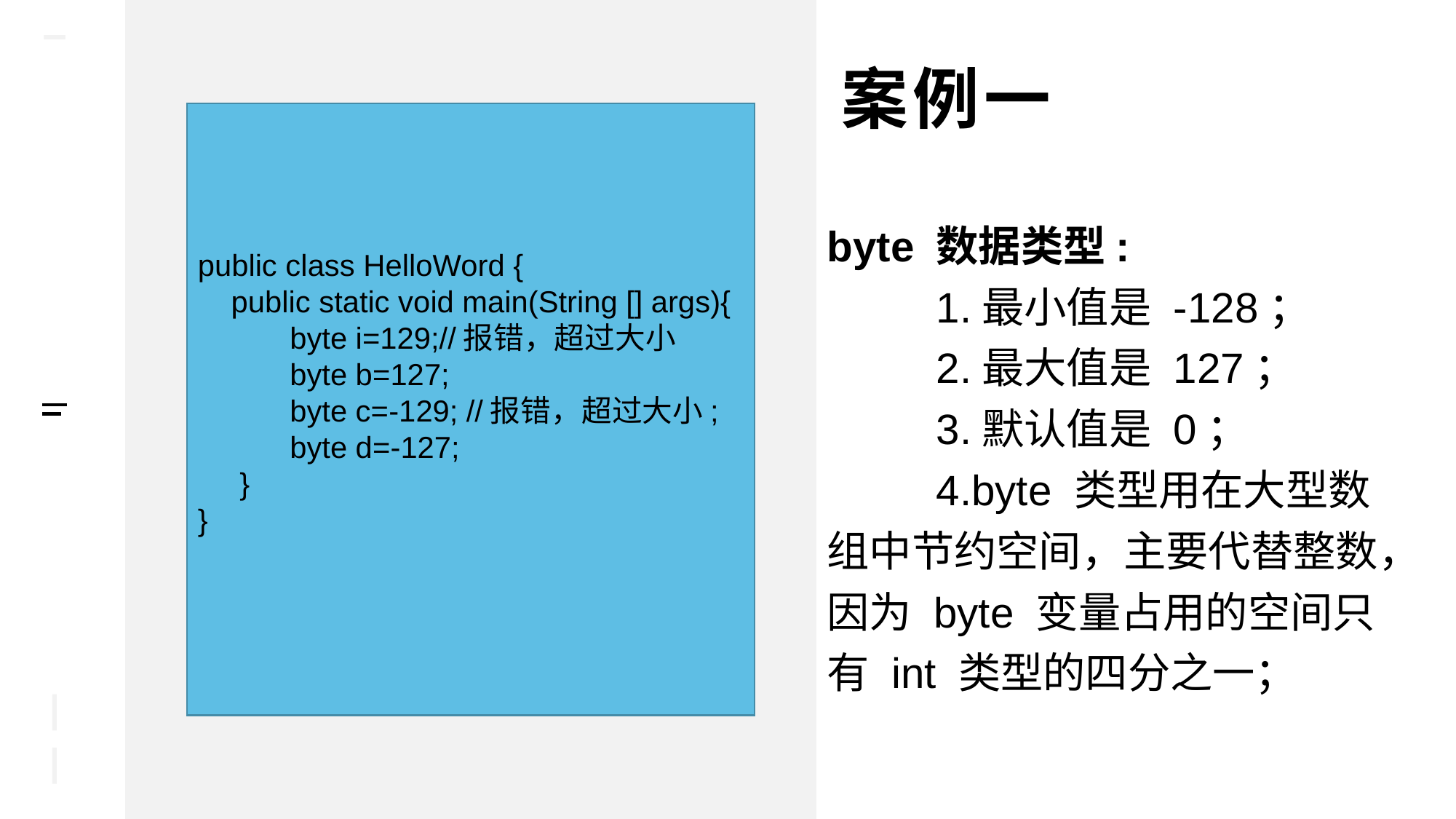

案例一
public class HelloWord {
    public static void main(String [] args){
           byte i=129;//报错，超过大小
           byte b=127;
           byte c=-129; //报错，超过大小;
           byte d=-127;
     }
}

byte 数据类型:
	1.最小值是 -128；
	2.最大值是 127；
	3.默认值是 0；
	4.byte 类型用在大型数组中节约空间，主要代替整数，因为 byte 变量占用的空间只有 int 类型的四分之一；